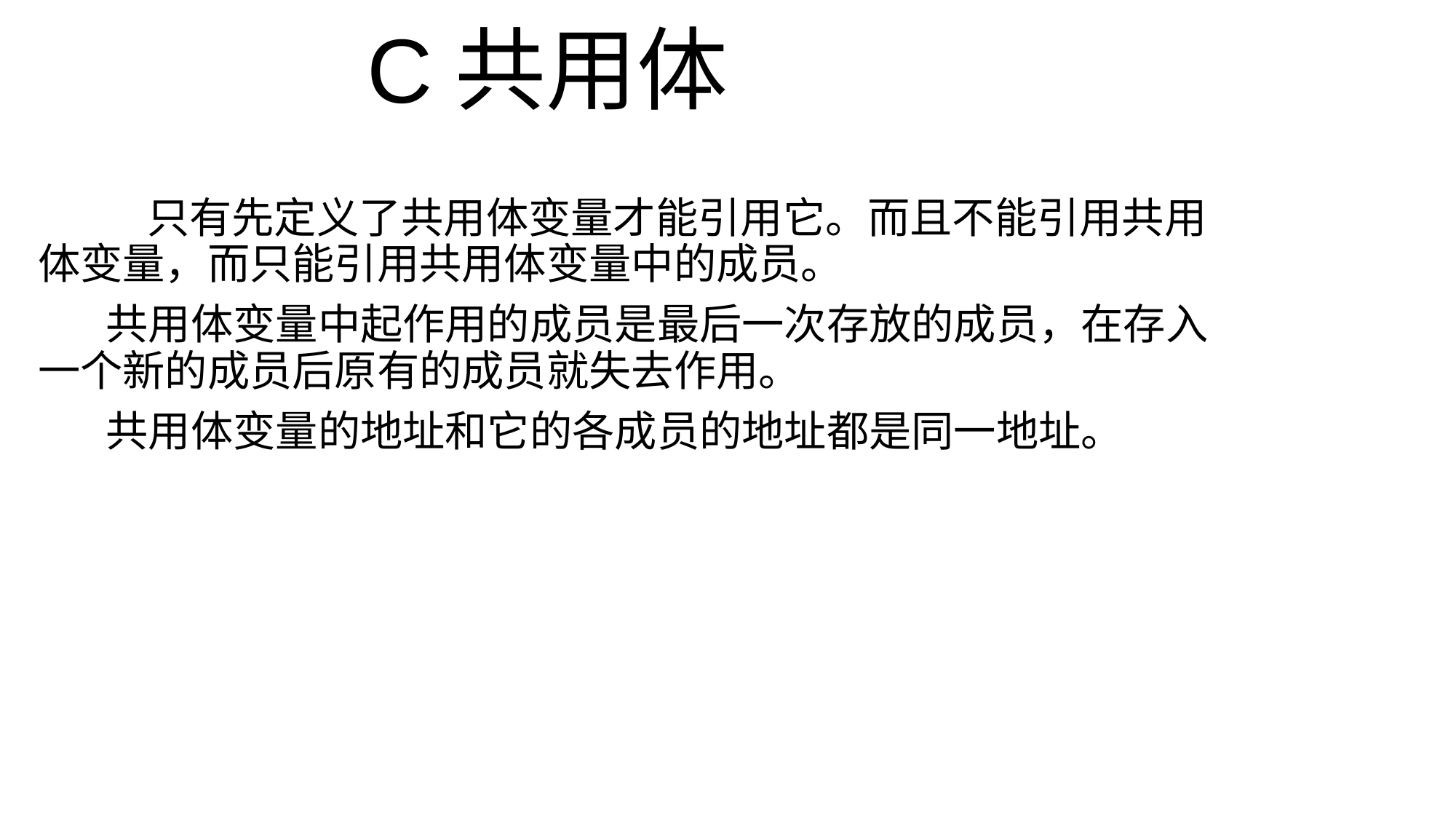

C共用体
		只有先定义了共用体变量才能引用它。而且不能引用共用体变量，而只能引用共用体变量中的成员。
         共用体变量中起作用的成员是最后一次存放的成员，在存入一个新的成员后原有的成员就失去作用。
         共用体变量的地址和它的各成员的地址都是同一地址。